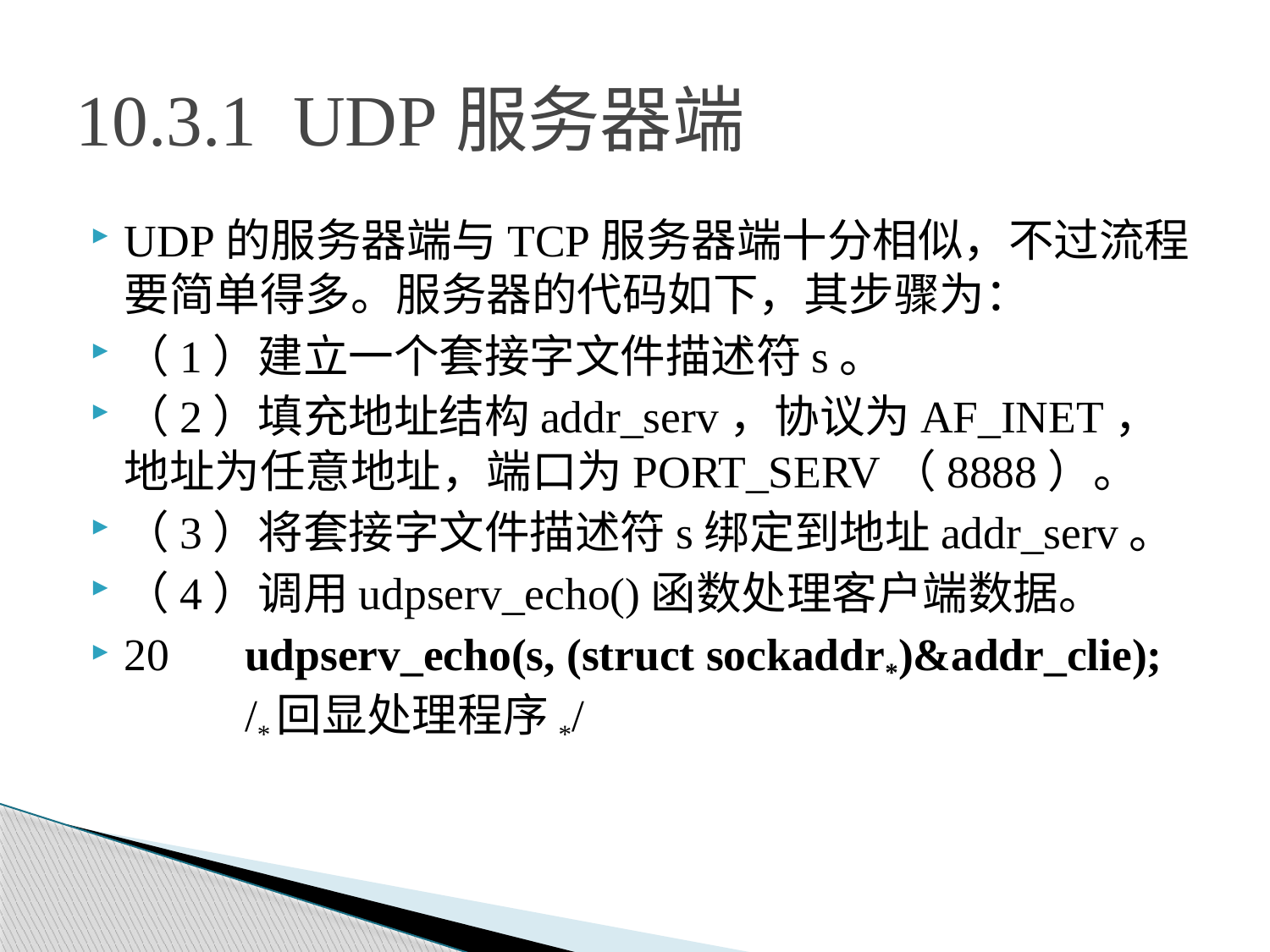

# 10.3.1  UDP服务器端
UDP的服务器端与TCP服务器端十分相似，不过流程要简单得多。服务器的代码如下，其步骤为：
（1）建立一个套接字文件描述符s。
（2）填充地址结构addr_serv，协议为AF_INET，地址为任意地址，端口为PORT_SERV（8888）。
（3）将套接字文件描述符s绑定到地址addr_serv。
（4）调用udpserv_echo()函数处理客户端数据。
20	udpserv_echo(s, (struct sockaddr*)&addr_clie);	/*回显处理程序*/